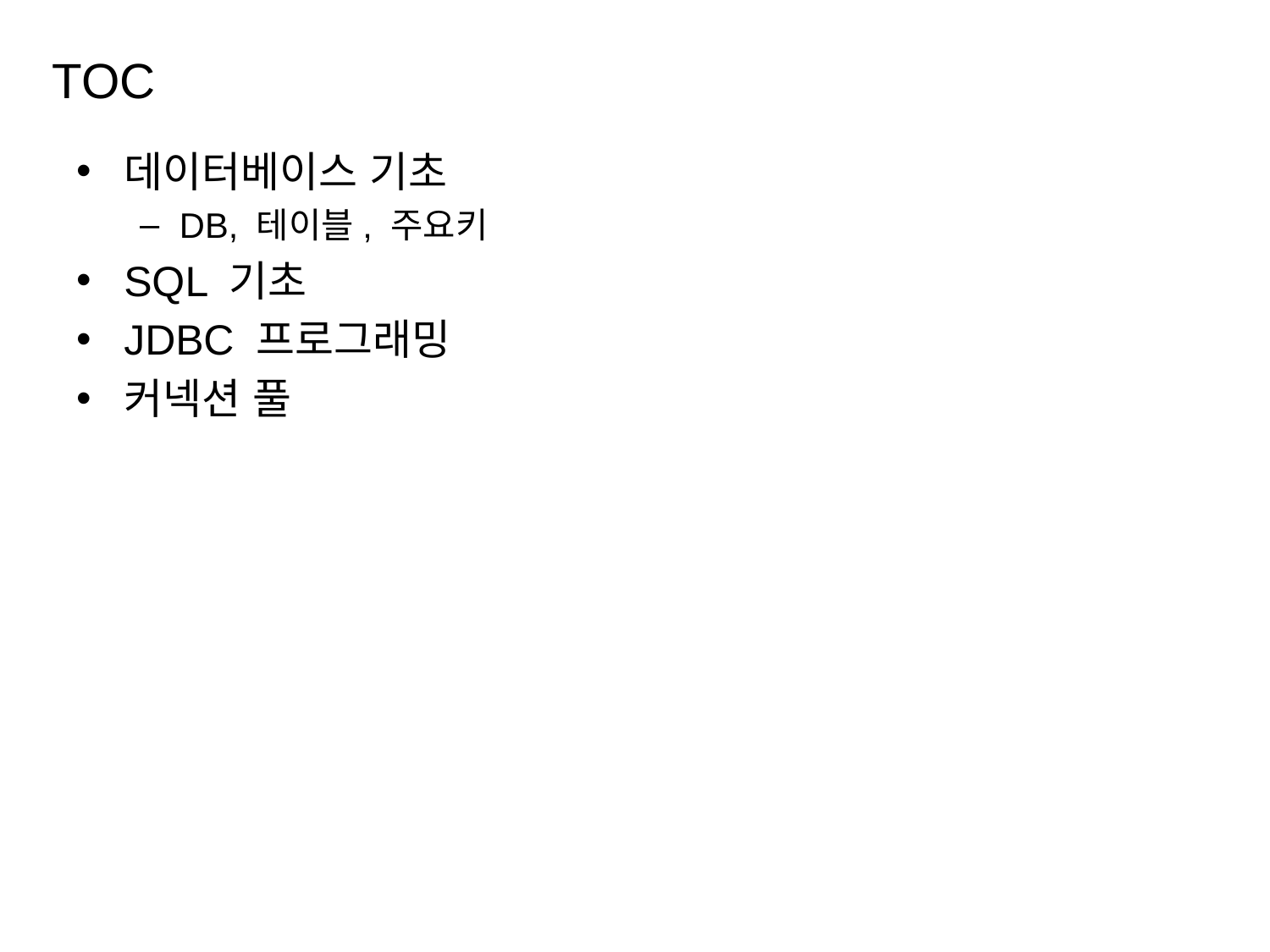

# TOC
데이터베이스 기초
DB, 테이블, 주요키
SQL 기초
JDBC 프로그래밍
커넥션 풀